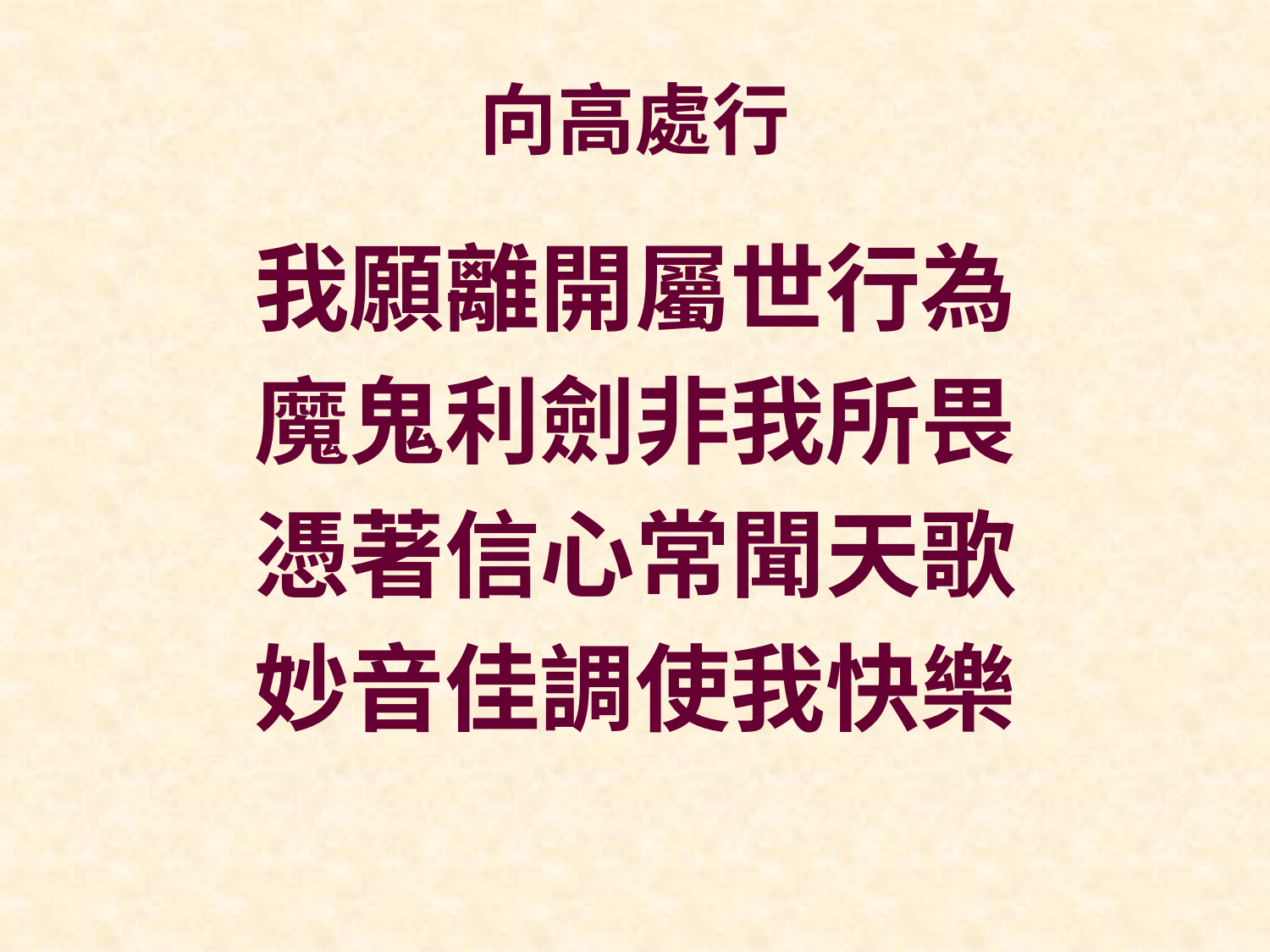

# 向高處行
我願離開屬世行為
魔鬼利劍非我所畏
憑著信心常聞天歌
妙音佳調使我快樂